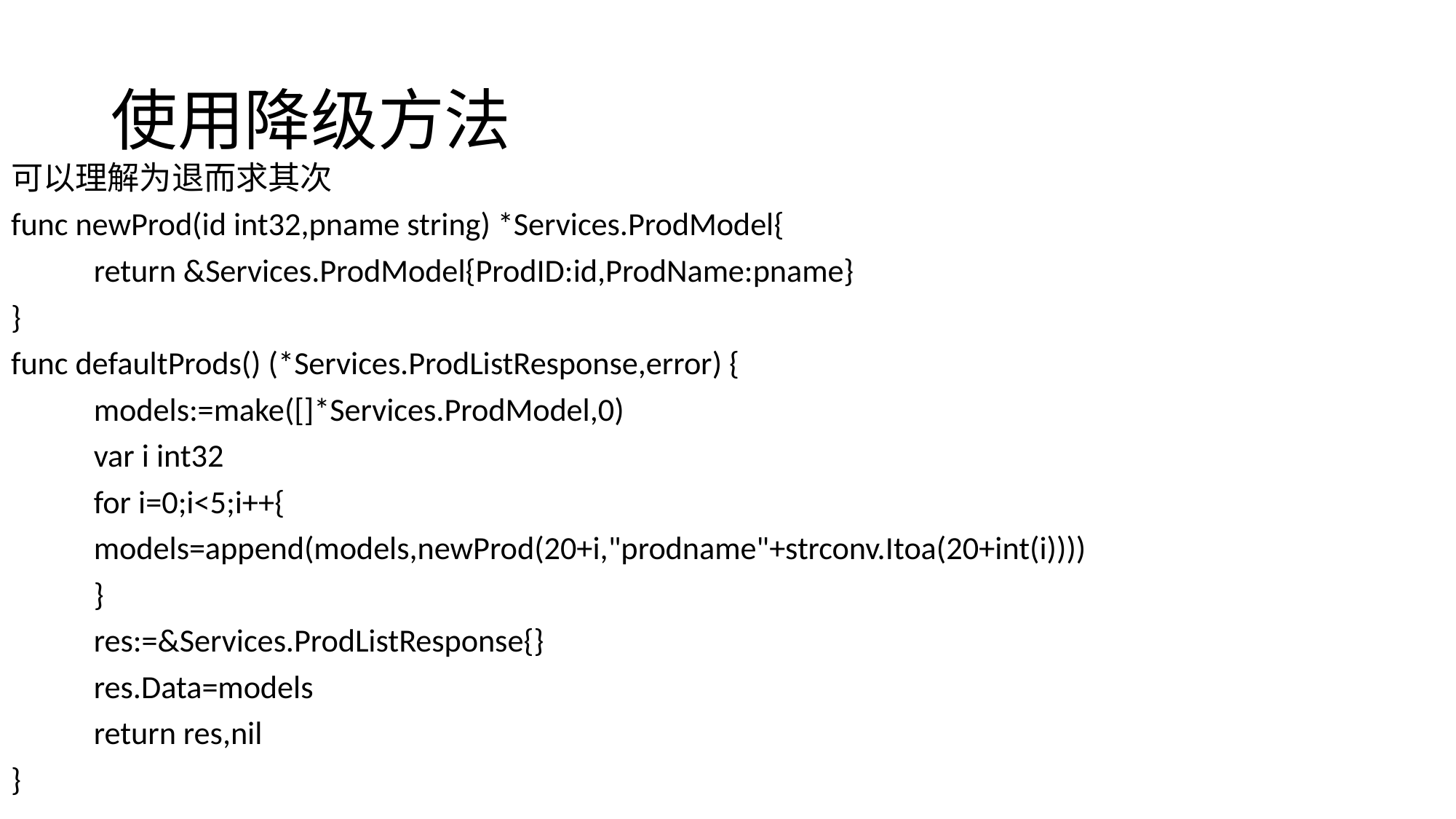

# 使用降级方法
可以理解为退而求其次
func newProd(id int32,pname string) *Services.ProdModel{
	return &Services.ProdModel{ProdID:id,ProdName:pname}
}
func defaultProds() (*Services.ProdListResponse,error) {
	models:=make([]*Services.ProdModel,0)
	var i int32
	for i=0;i<5;i++{
		models=append(models,newProd(20+i,"prodname"+strconv.Itoa(20+int(i))))
	}
	res:=&Services.ProdListResponse{}
	res.Data=models
	return res,nil
}